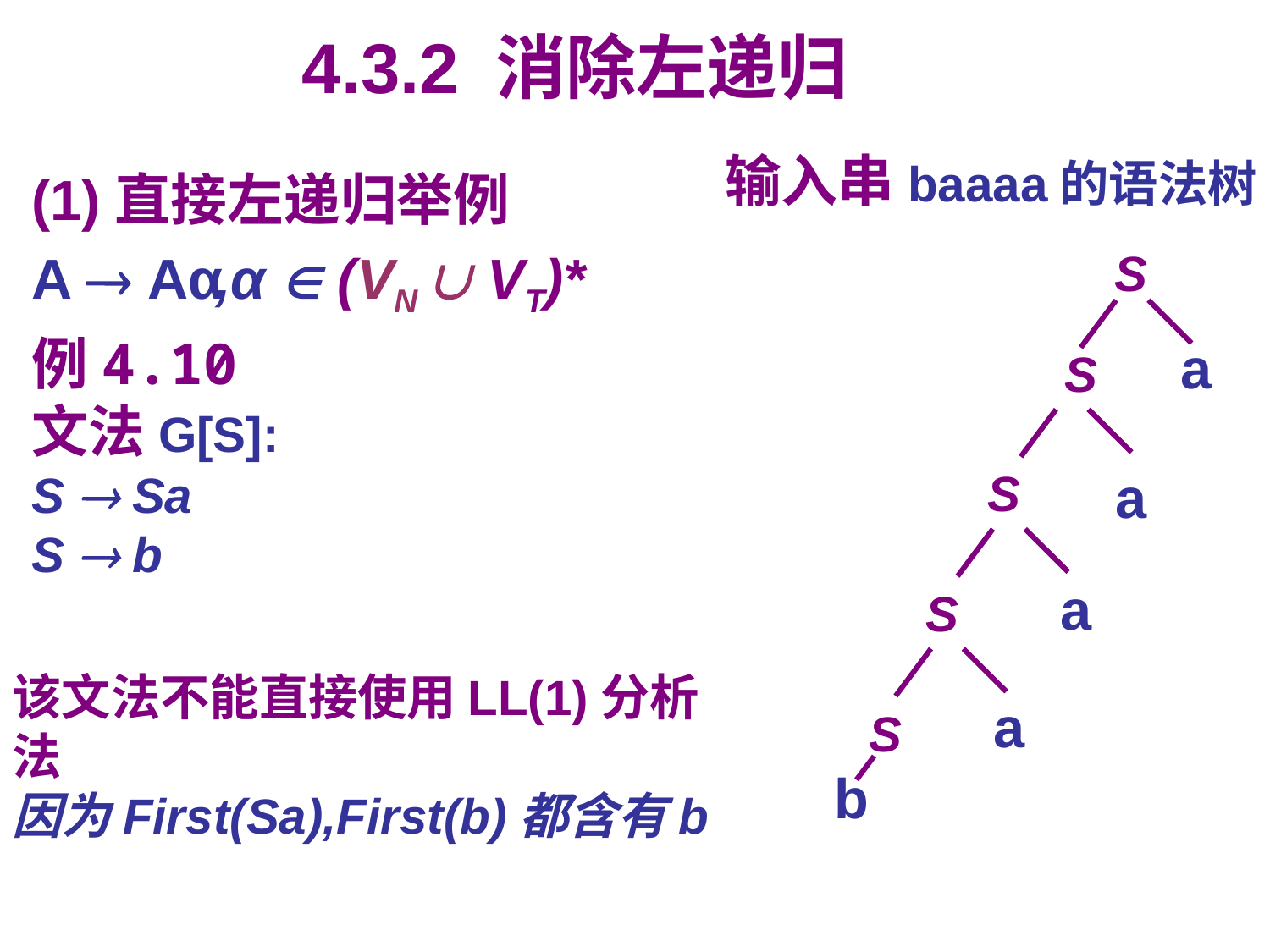

4.3.2 消除左递归
输入串baaaa的语法树
(1)直接左递归举例
A → Aα
,α ∈ (VN ∪ VT)*
S

例4.10
文法G[S]:
S → Sa
S → b
a
S

a
S

a
S

该文法不能直接使用LL(1)分析法
因为First(Sa),First(b)都含有b
a
S
b